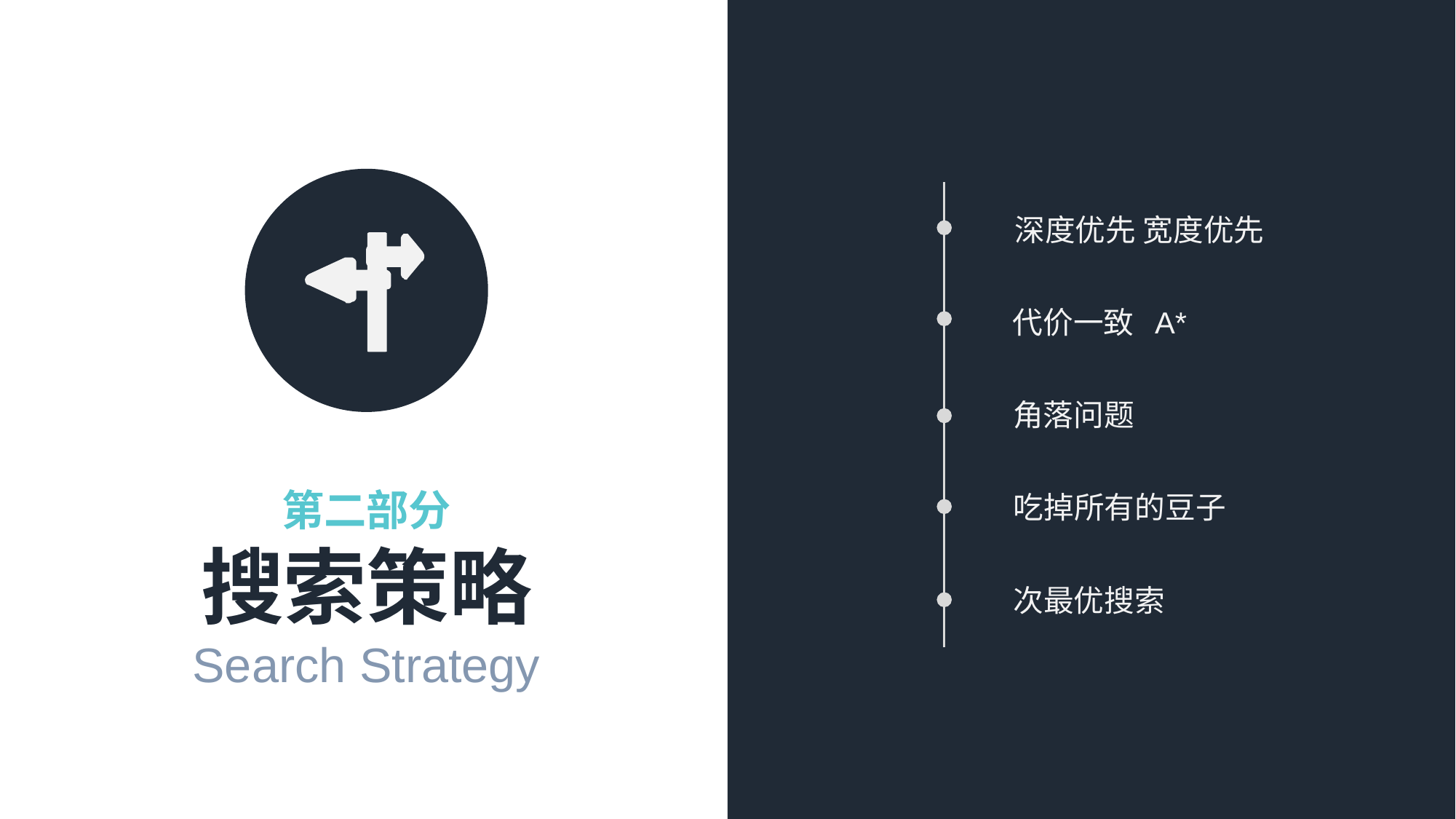

深度优先 宽度优先
代价一致  A*
角落问题
第二部分
吃掉所有的豆子
搜索策略
Search Strategy
次最优搜索
浏览更多搜索：COOLLA       技术支持、合作、定制PPT联系 QQ:34865632